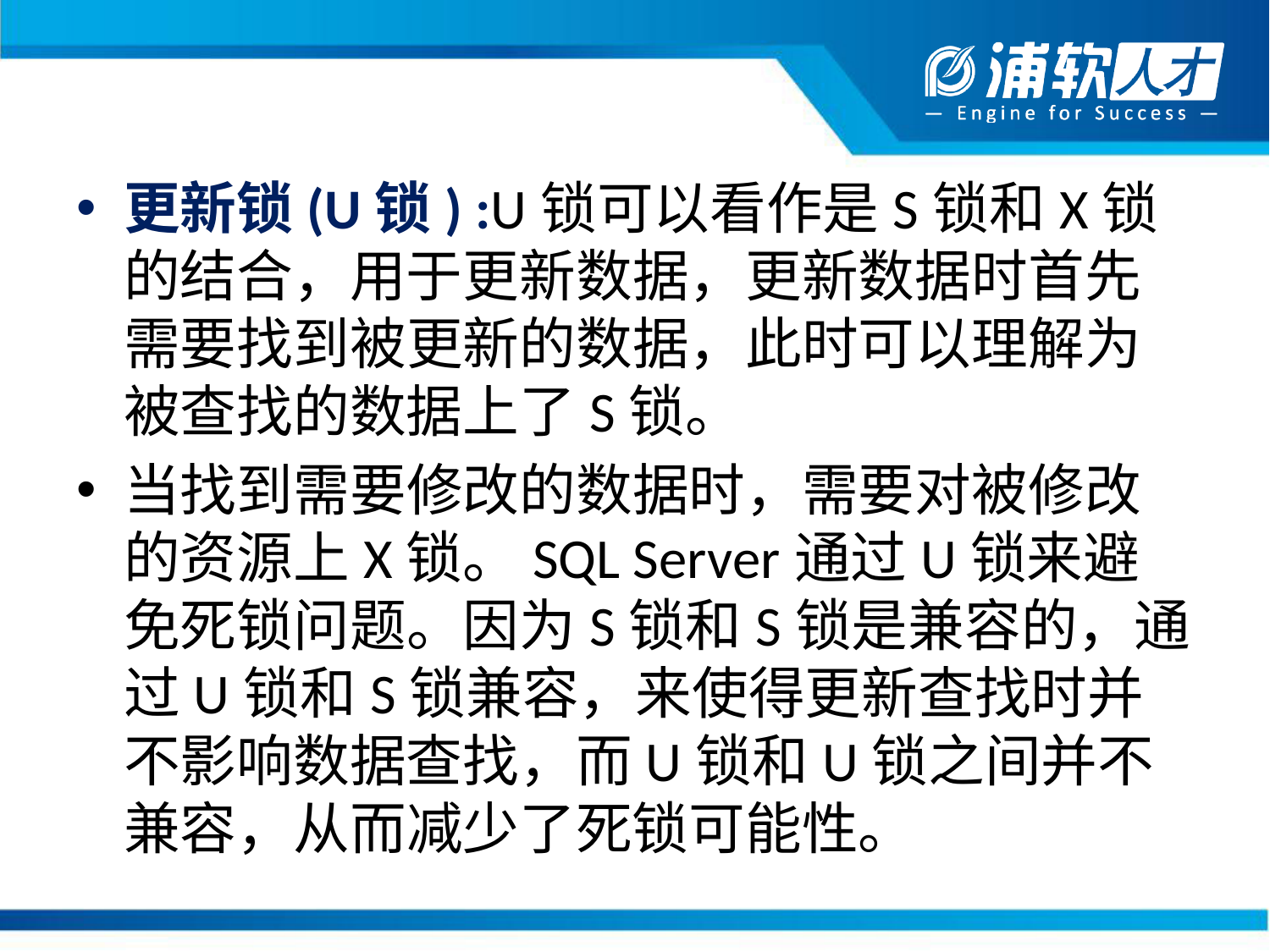

更新锁(U锁) :U锁可以看作是S锁和X锁的结合，用于更新数据，更新数据时首先需要找到被更新的数据，此时可以理解为被查找的数据上了S锁。
当找到需要修改的数据时，需要对被修改的资源上X锁。SQL Server通过U锁来避免死锁问题。因为S锁和S锁是兼容的，通过U锁和S锁兼容，来使得更新查找时并不影响数据查找，而U锁和U锁之间并不兼容，从而减少了死锁可能性。